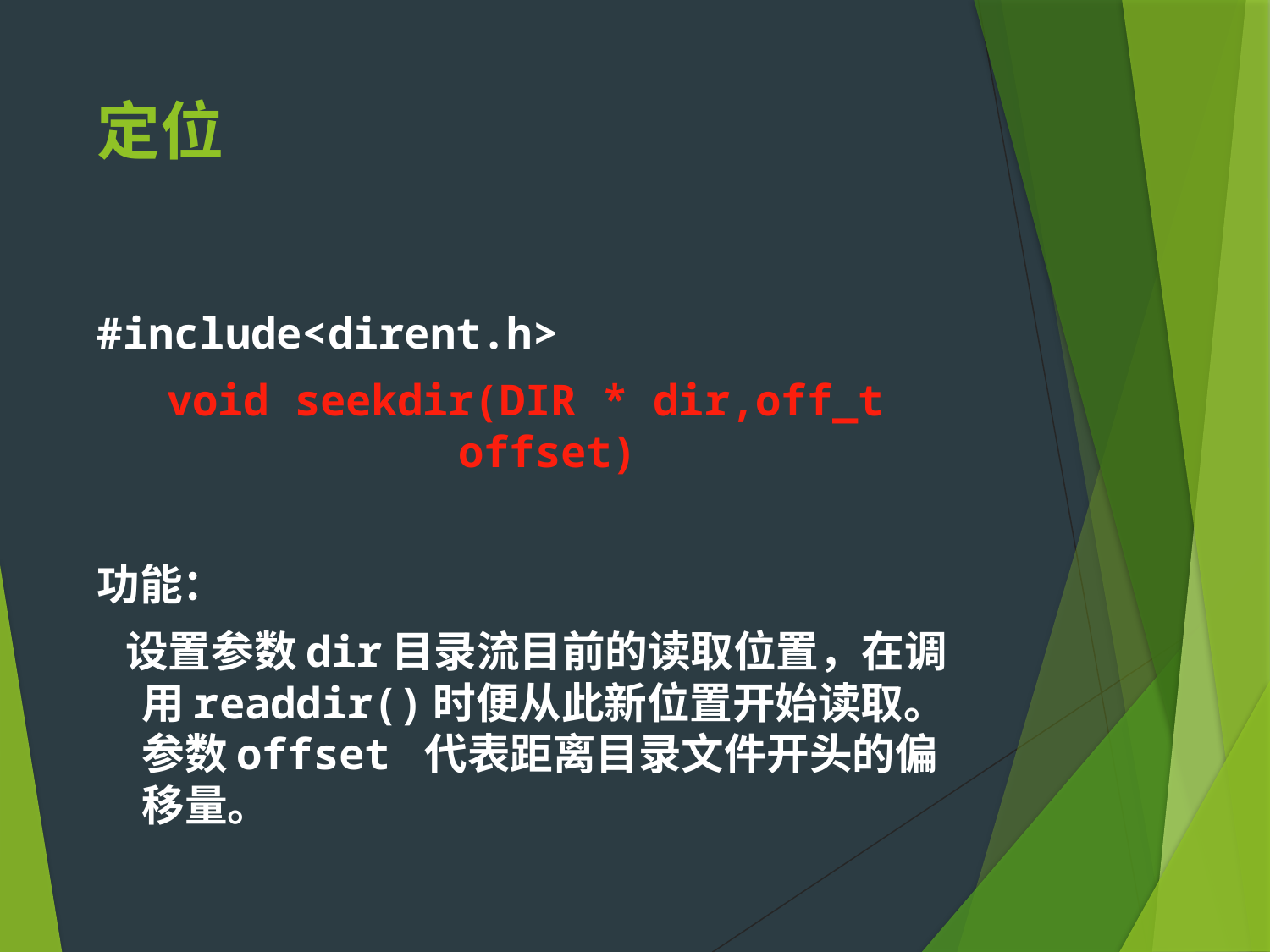

# 定位
#include<dirent.h>
void seekdir(DIR * dir,off_t offset)

功能：
  设置参数dir目录流目前的读取位置，在调用readdir()时便从此新位置开始读取。参数offset 代表距离目录文件开头的偏移量。